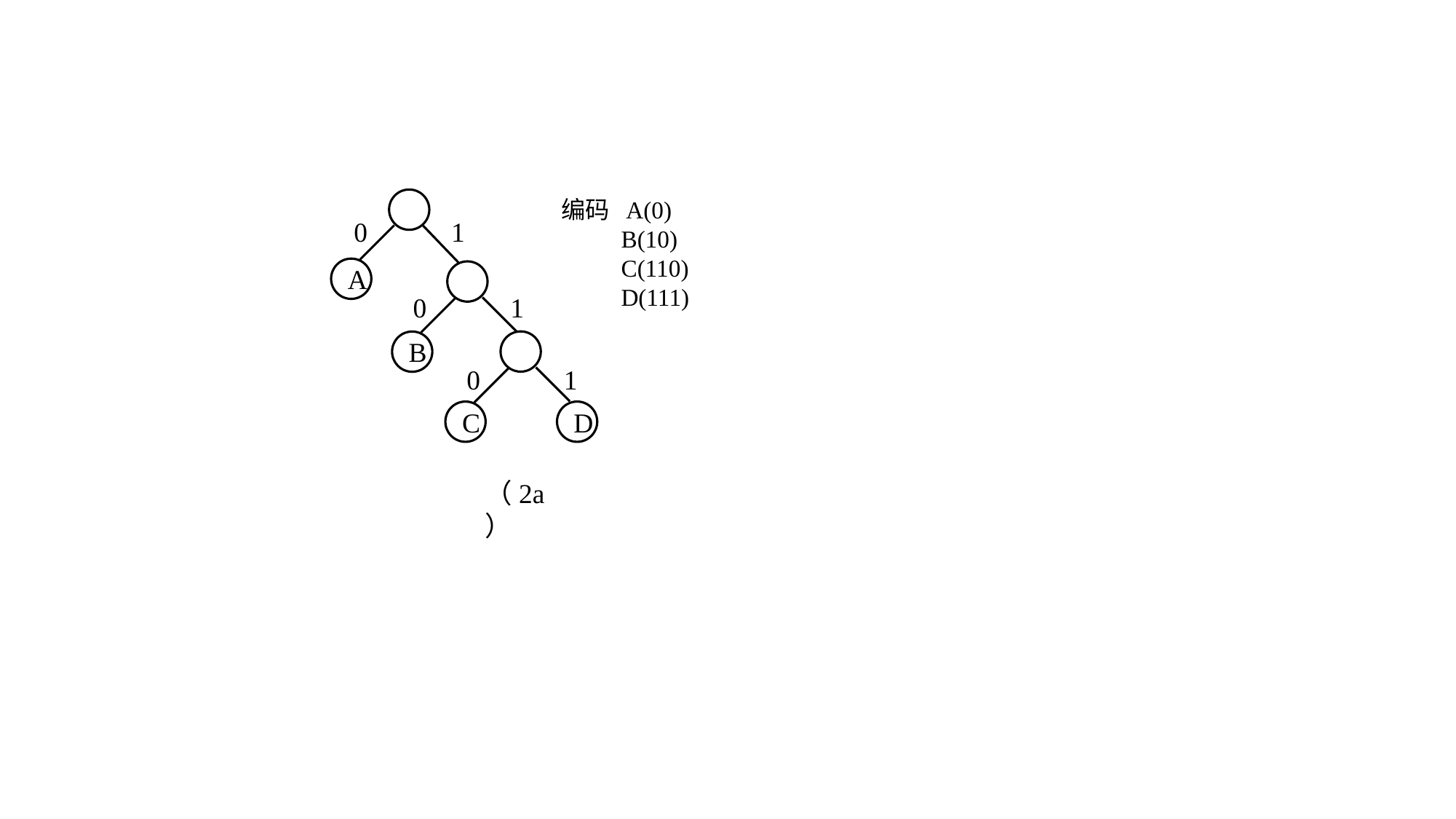

编码  A(0)
          B(10)
          C(110)
          D(111)

0
1
A

0
1

B
0
1
D
C
（2a）